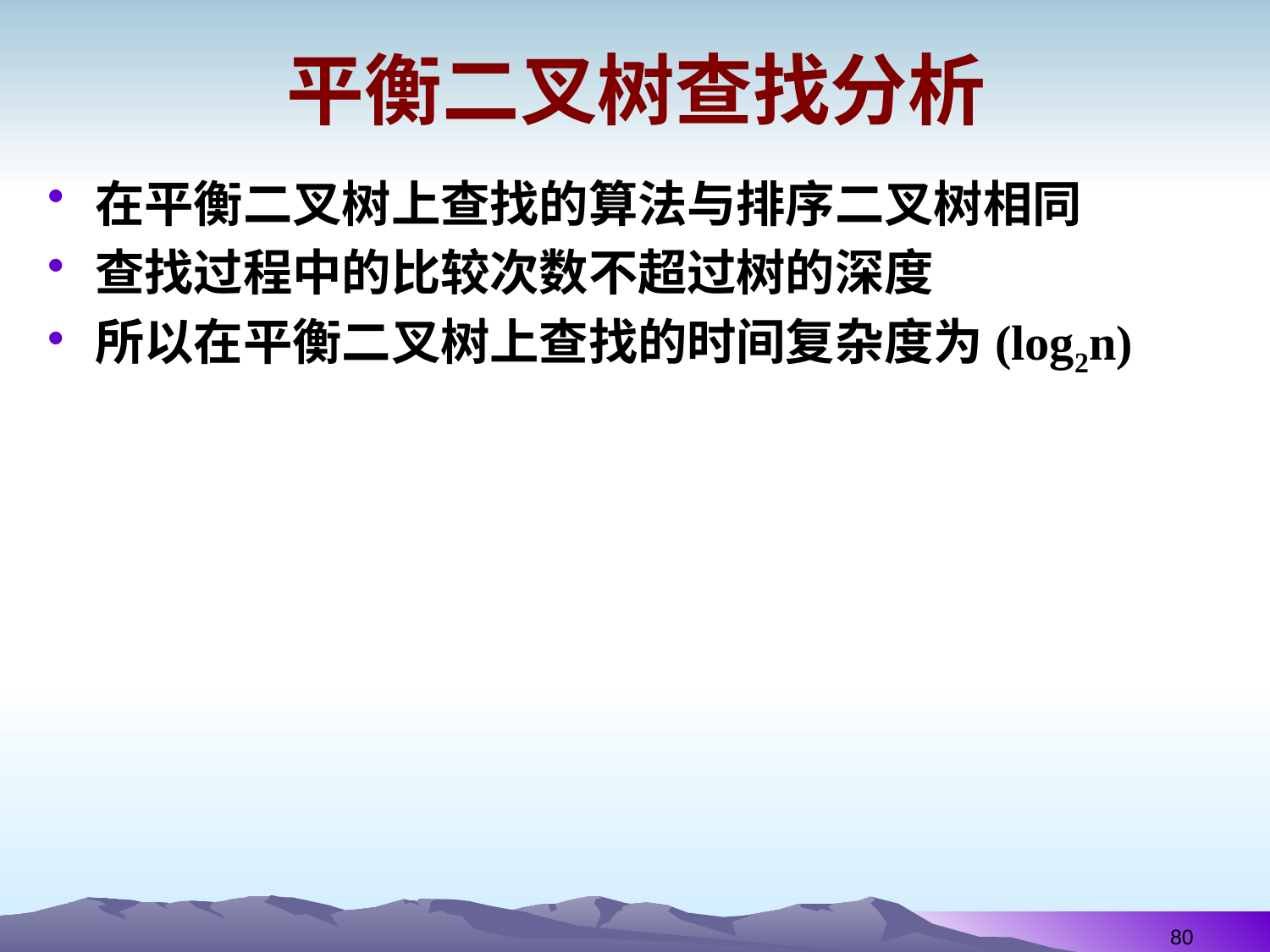

# 平衡二叉树查找分析
在平衡二叉树上查找的算法与排序二叉树相同
查找过程中的比较次数不超过树的深度
所以在平衡二叉树上查找的时间复杂度为(log2n)
80